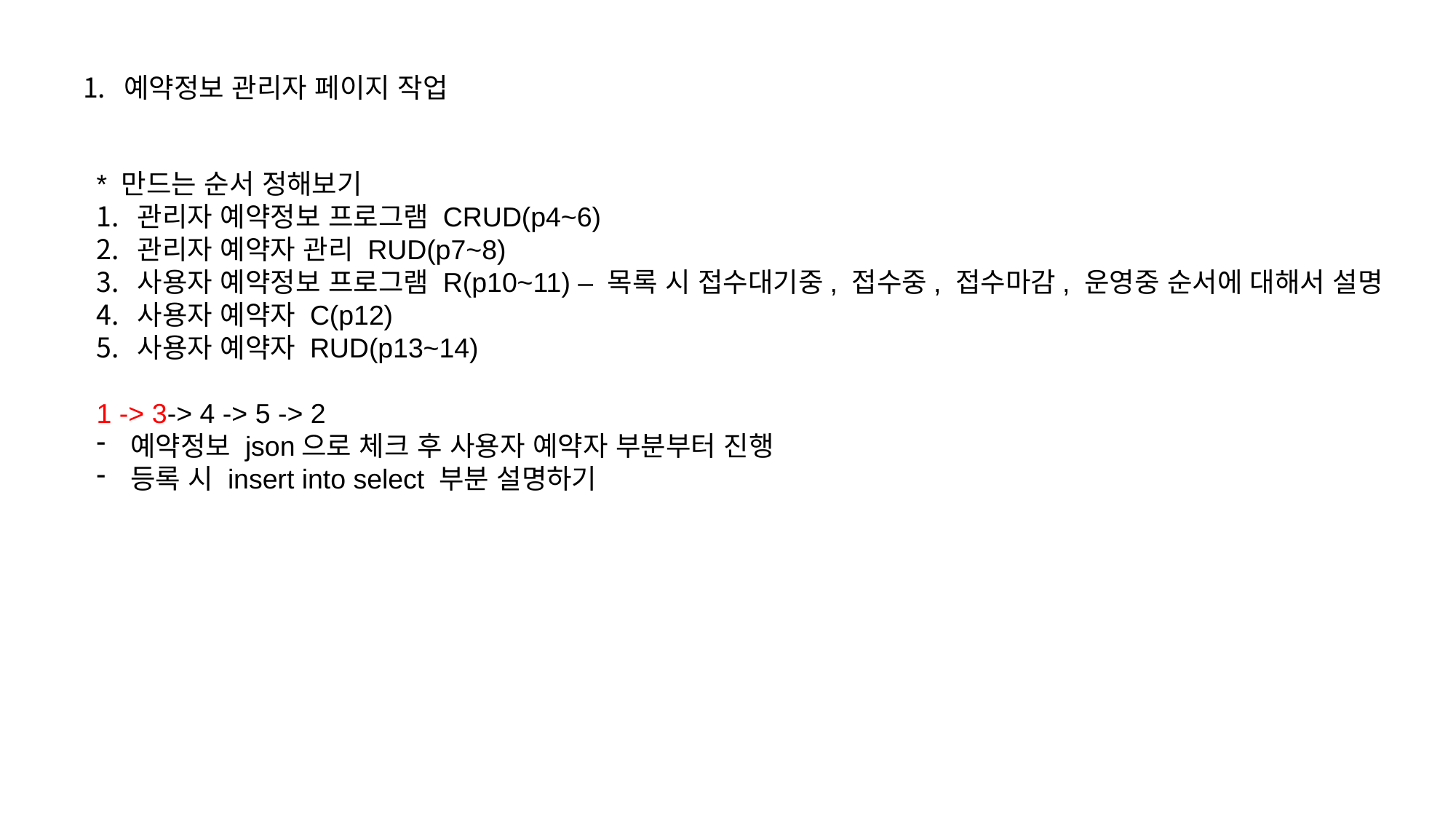

예약정보 관리자 페이지 작업
* 만드는 순서 정해보기
관리자 예약정보 프로그램 CRUD(p4~6)
관리자 예약자 관리 RUD(p7~8)
사용자 예약정보 프로그램 R(p10~11) – 목록 시 접수대기중, 접수중, 접수마감, 운영중 순서에 대해서 설명
사용자 예약자 C(p12)
사용자 예약자 RUD(p13~14)

1 -> 3-> 4 -> 5 -> 2
예약정보 json으로 체크 후 사용자 예약자 부분부터 진행
등록 시 insert into select 부분 설명하기